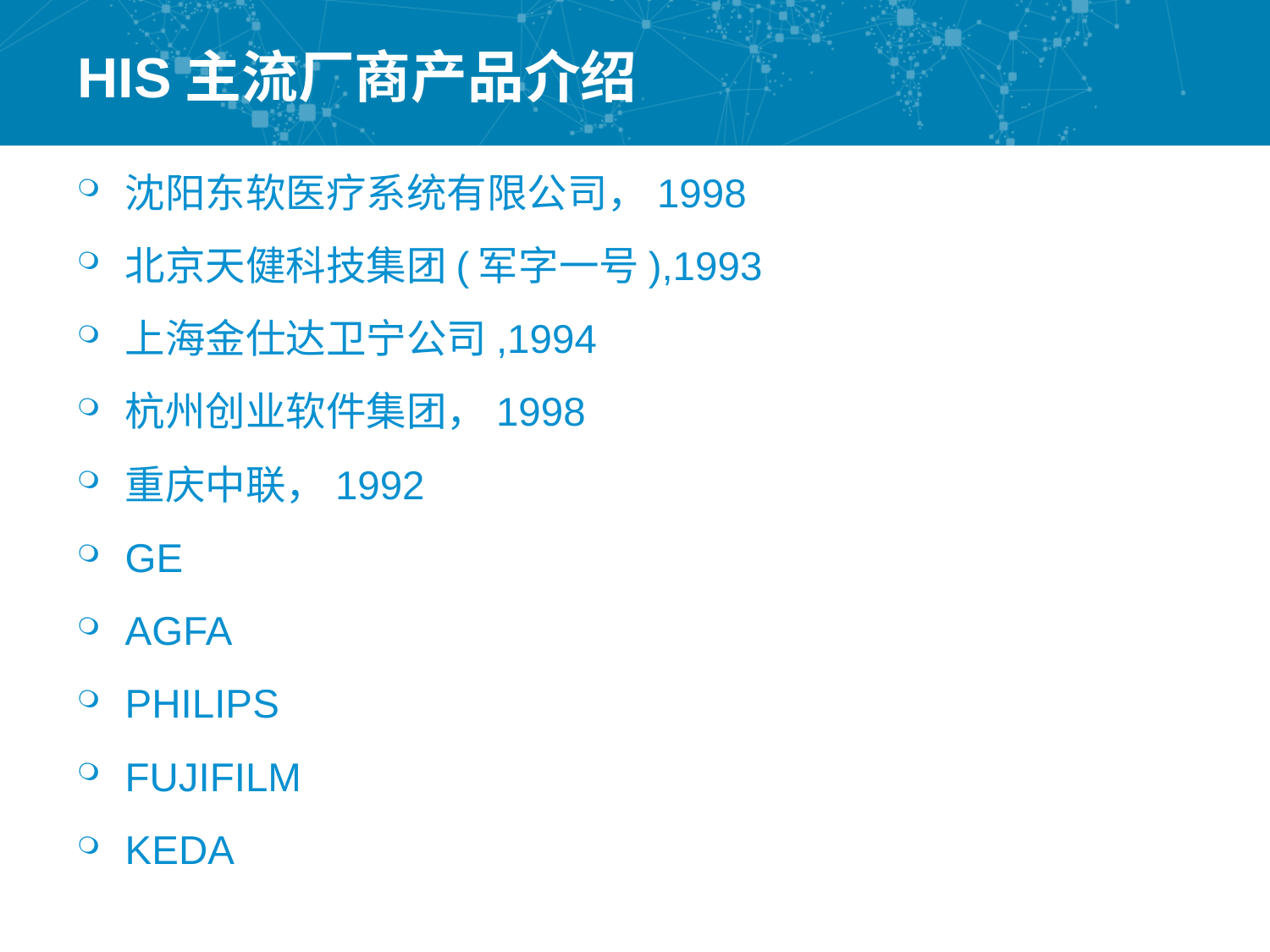

# HIS主流厂商产品介绍
沈阳东软医疗系统有限公司，1998
北京天健科技集团(军字一号),1993
上海金仕达卫宁公司,1994
杭州创业软件集团，1998
重庆中联，1992
GE
AGFA
PHILIPS
FUJIFILM
KEDA
28